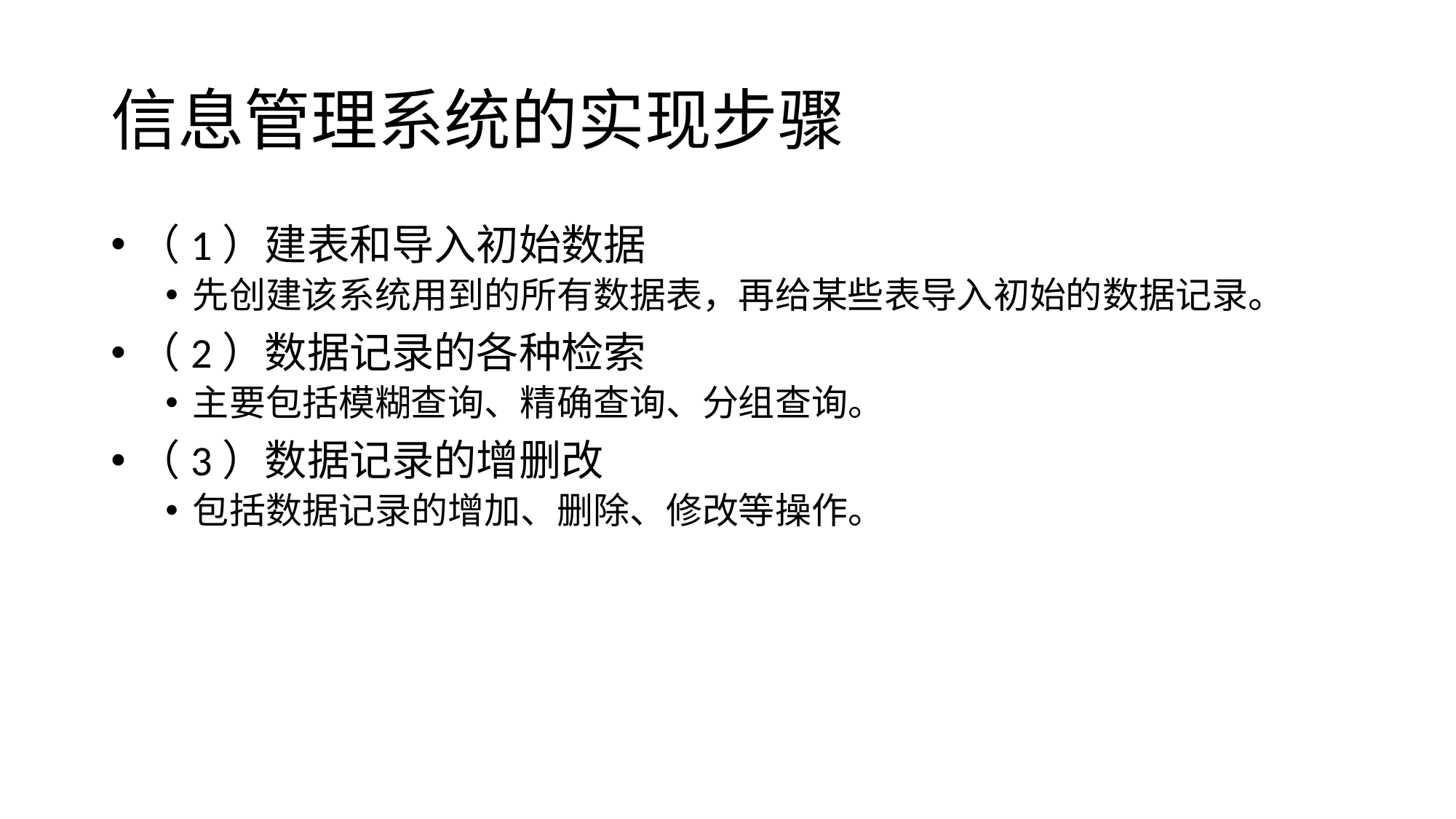

# 信息管理系统的实现步骤
（1）建表和导入初始数据
先创建该系统用到的所有数据表，再给某些表导入初始的数据记录。
（2）数据记录的各种检索
主要包括模糊查询、精确查询、分组查询。
（3）数据记录的增删改
包括数据记录的增加、删除、修改等操作。